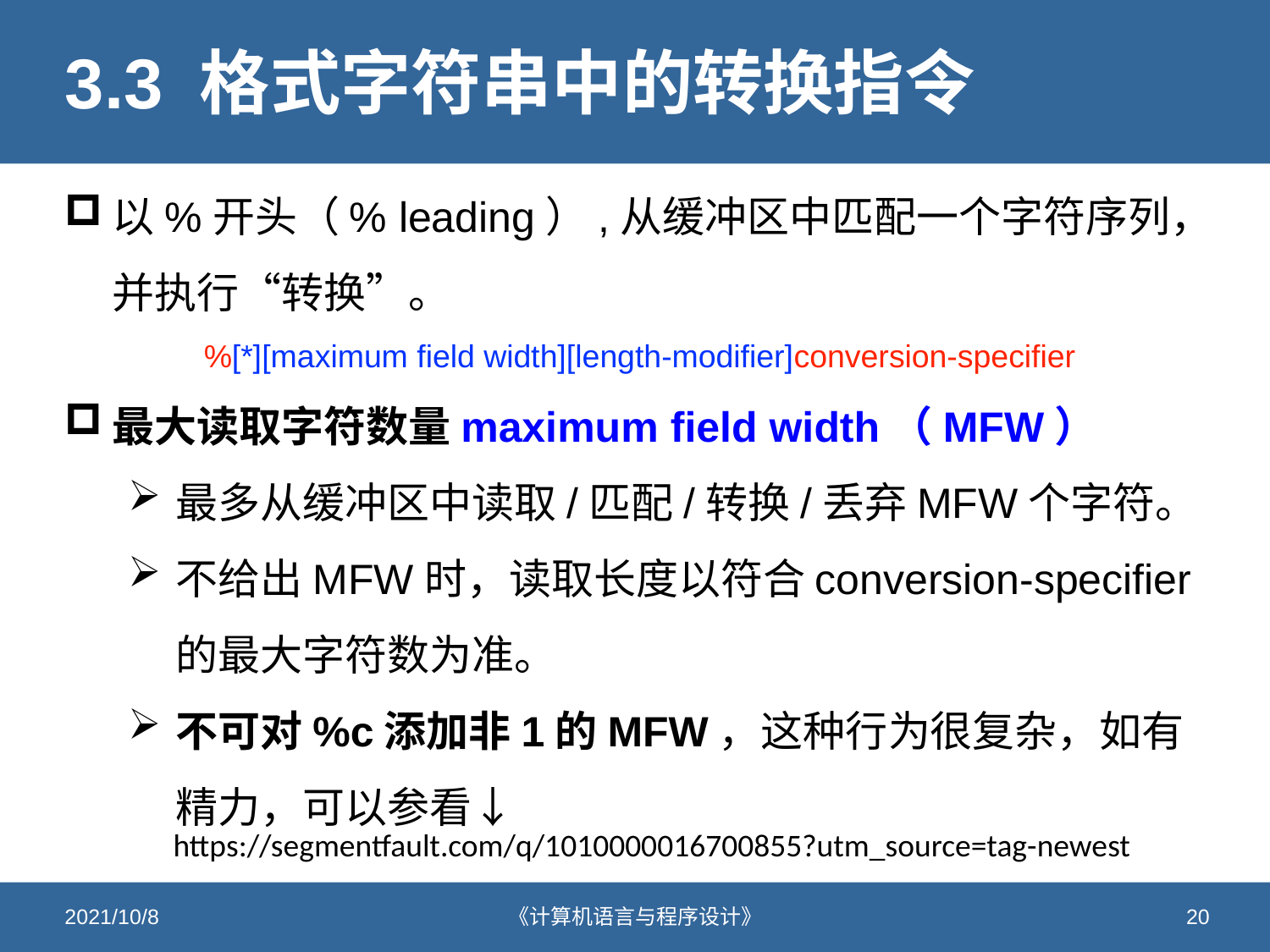

# 3.3 格式字符串中的转换指令
以%开头（% leading）,从缓冲区中匹配一个字符序列，并执行“转换”。
%[*][maximum field width][length-modifier]conversion-specifier
最大读取字符数量maximum field width（MFW）
最多从缓冲区中读取/匹配/转换/丢弃MFW个字符。
不给出MFW时，读取长度以符合conversion-specifier的最大字符数为准。
不可对%c添加非1的MFW，这种行为很复杂，如有精力，可以参看↓
https://segmentfault.com/q/1010000016700855?utm_source=tag-newest
2021/10/8
《计算机语言与程序设计》
20